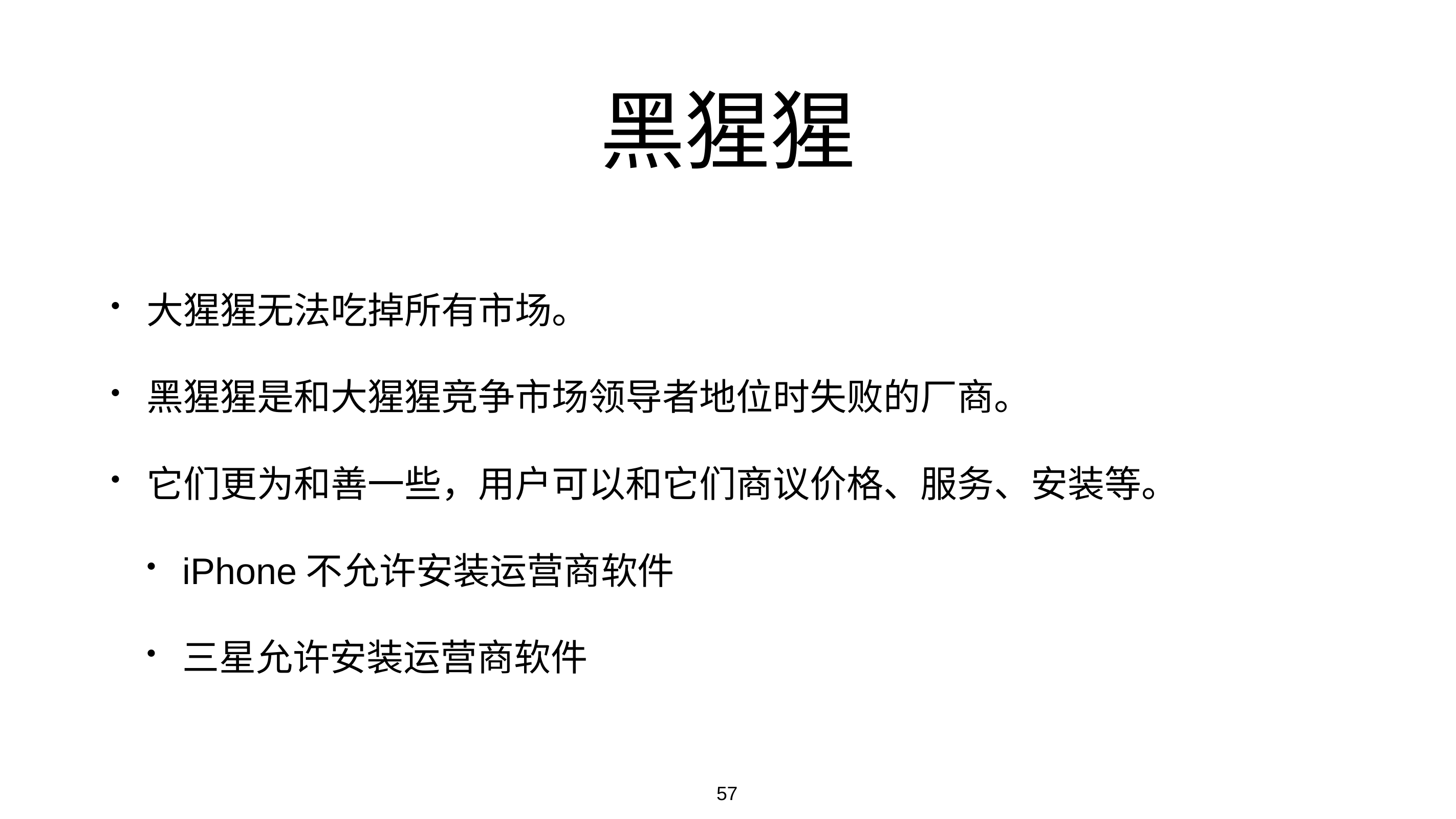

# 黑猩猩
大猩猩无法吃掉所有市场。
黑猩猩是和大猩猩竞争市场领导者地位时失败的厂商。
它们更为和善一些，用户可以和它们商议价格、服务、安装等。
iPhone不允许安装运营商软件
三星允许安装运营商软件
57